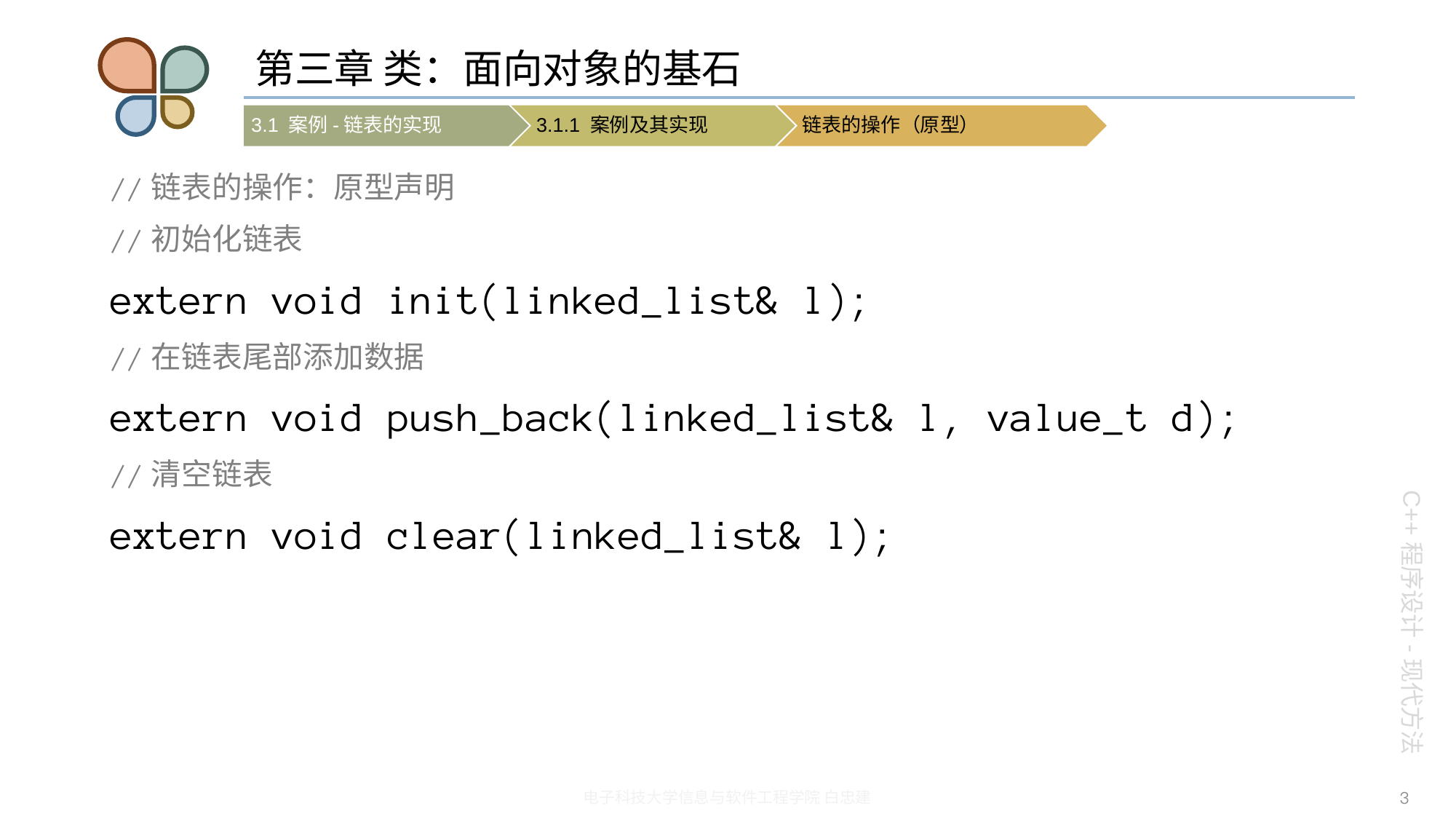

# 第三章 类：面向对象的基石
3.1 案例-链表的实现
3.1.1 案例及其实现
链表的操作（原型）
//链表的操作：原型声明
//初始化链表
extern void init(linked_list& l);
//在链表尾部添加数据
extern void push_back(linked_list& l, value_t d);
//清空链表
extern void clear(linked_list& l);

3